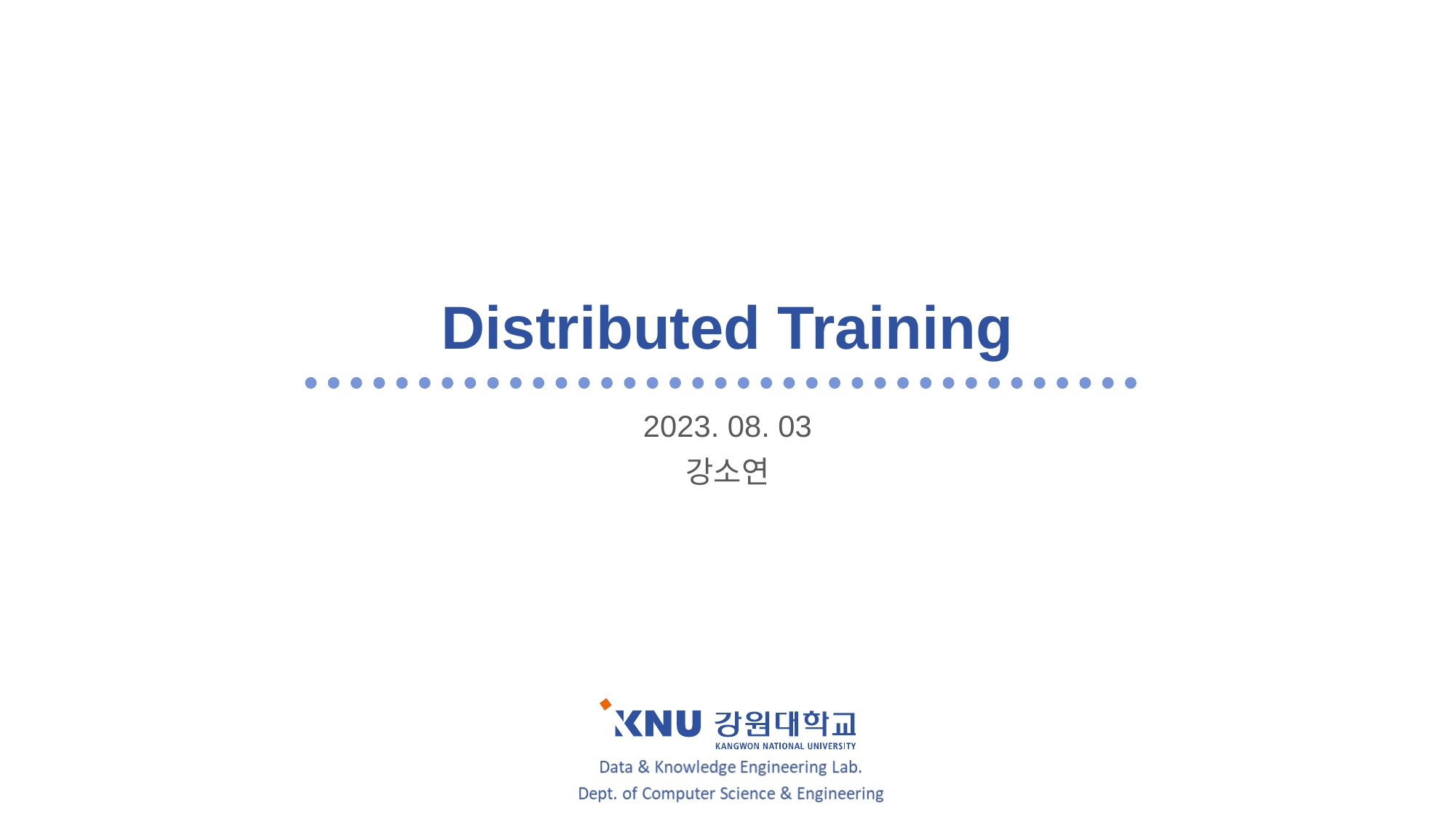

# Distributed Training
2023. 08. 03
강소연